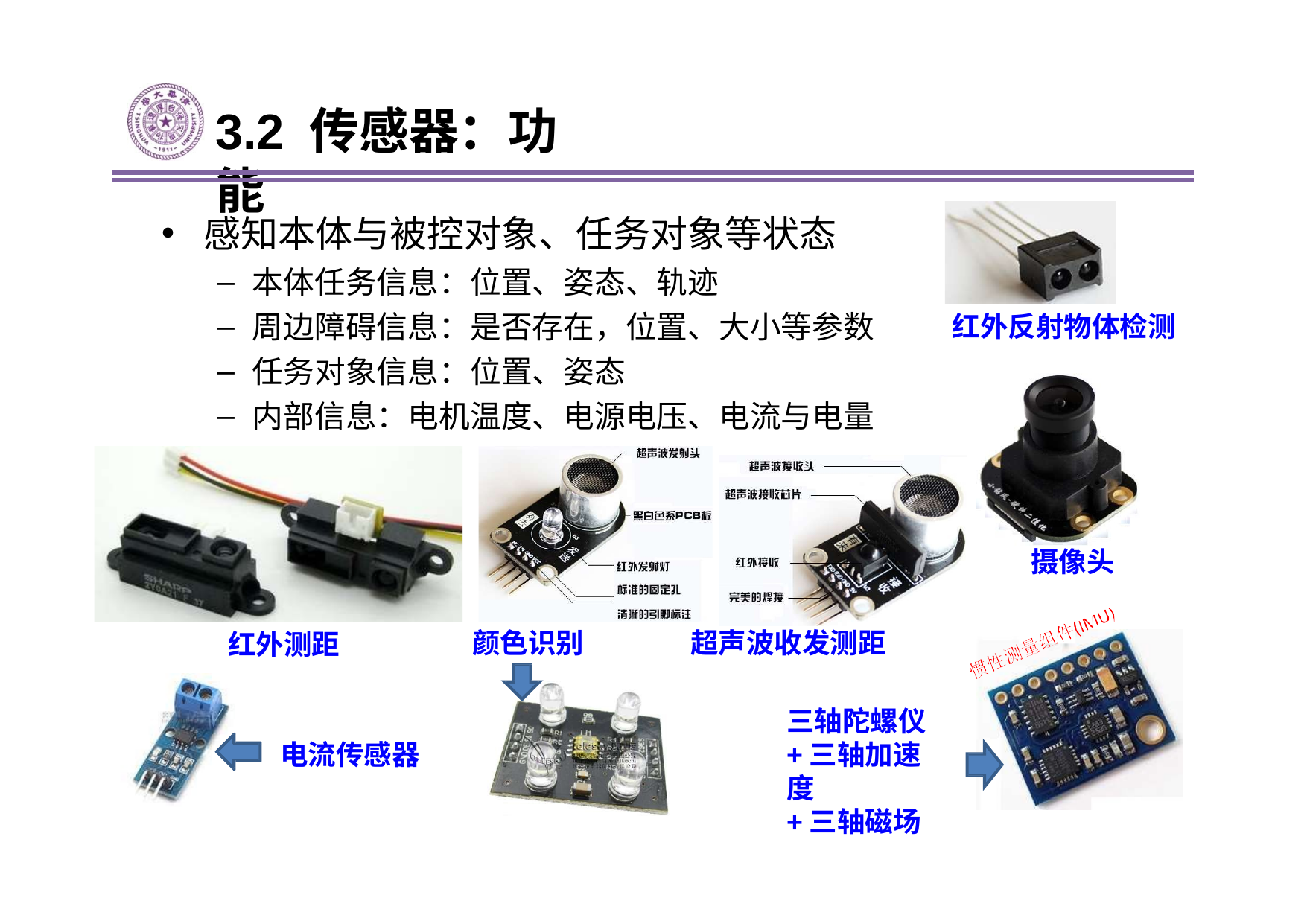

# 3.2 传感器：功能

感知本体与被控对象、任务对象等状态
本体任务信息：位置、姿态、轨迹
周边障碍信息：是否存在，位置、大小等参数
任务对象信息：位置、姿态
内部信息：电机温度、电源电压、电流与电量

红外反射物体检测

摄像头

颜色识别
超声波收发测距
红外测距

三轴陀螺仪
+三轴加速度
+三轴磁场

电流传感器